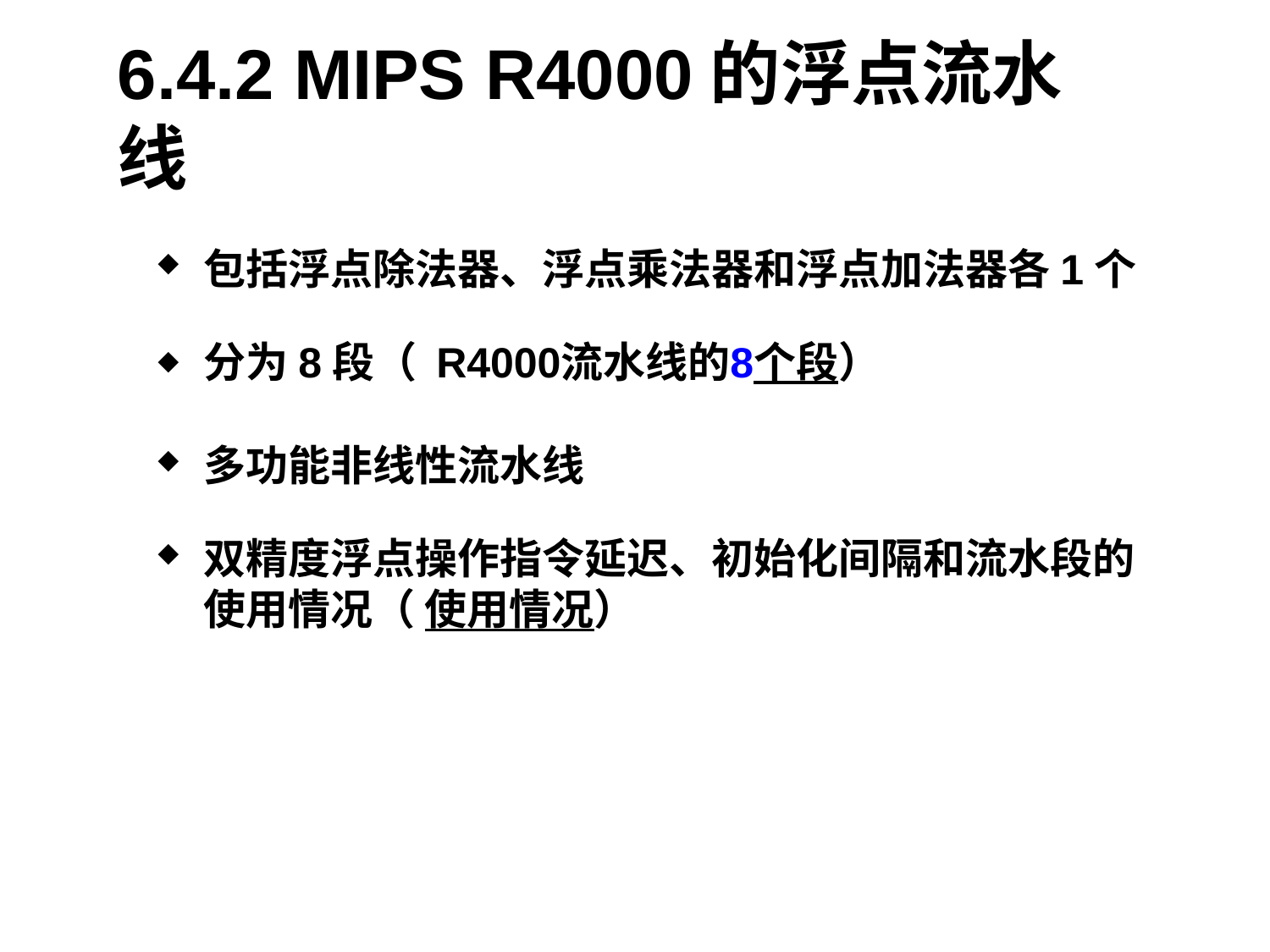

6.4.2 MIPS R4000的浮点流水线
包括浮点除法器、浮点乘法器和浮点加法器各1个
分为8段（ R4000流水线的8个段）
多功能非线性流水线
双精度浮点操作指令延迟、初始化间隔和流水段的使用情况（ 使用情况）